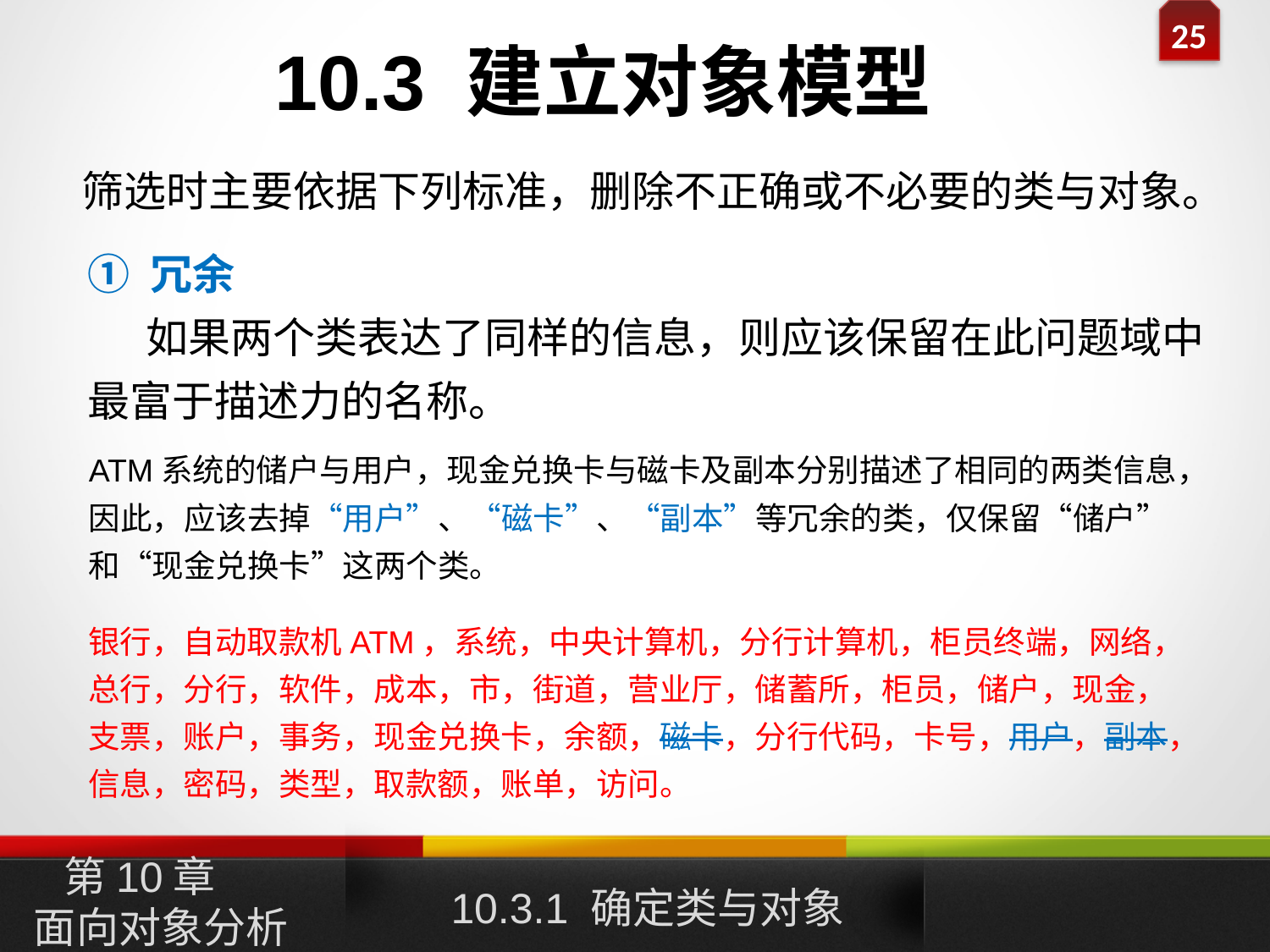

10.3 建立对象模型
筛选时主要依据下列标准，删除不正确或不必要的类与对象。
① 冗余
     如果两个类表达了同样的信息，则应该保留在此问题域中最富于描述力的名称。
ATM系统的储户与用户，现金兑换卡与磁卡及副本分别描述了相同的两类信息，因此，应该去掉“用户”、“磁卡”、“副本”等冗余的类，仅保留“储户”和“现金兑换卡”这两个类。
银行，自动取款机ATM，系统，中央计算机，分行计算机，柜员终端，网络，总行，分行，软件，成本，市，街道，营业厅，储蓄所，柜员，储户，现金，支票，账户，事务，现金兑换卡，余额，磁卡，分行代码，卡号，用户，副本，信息，密码，类型，取款额，账单，访问。
10.3.1 确定类与对象